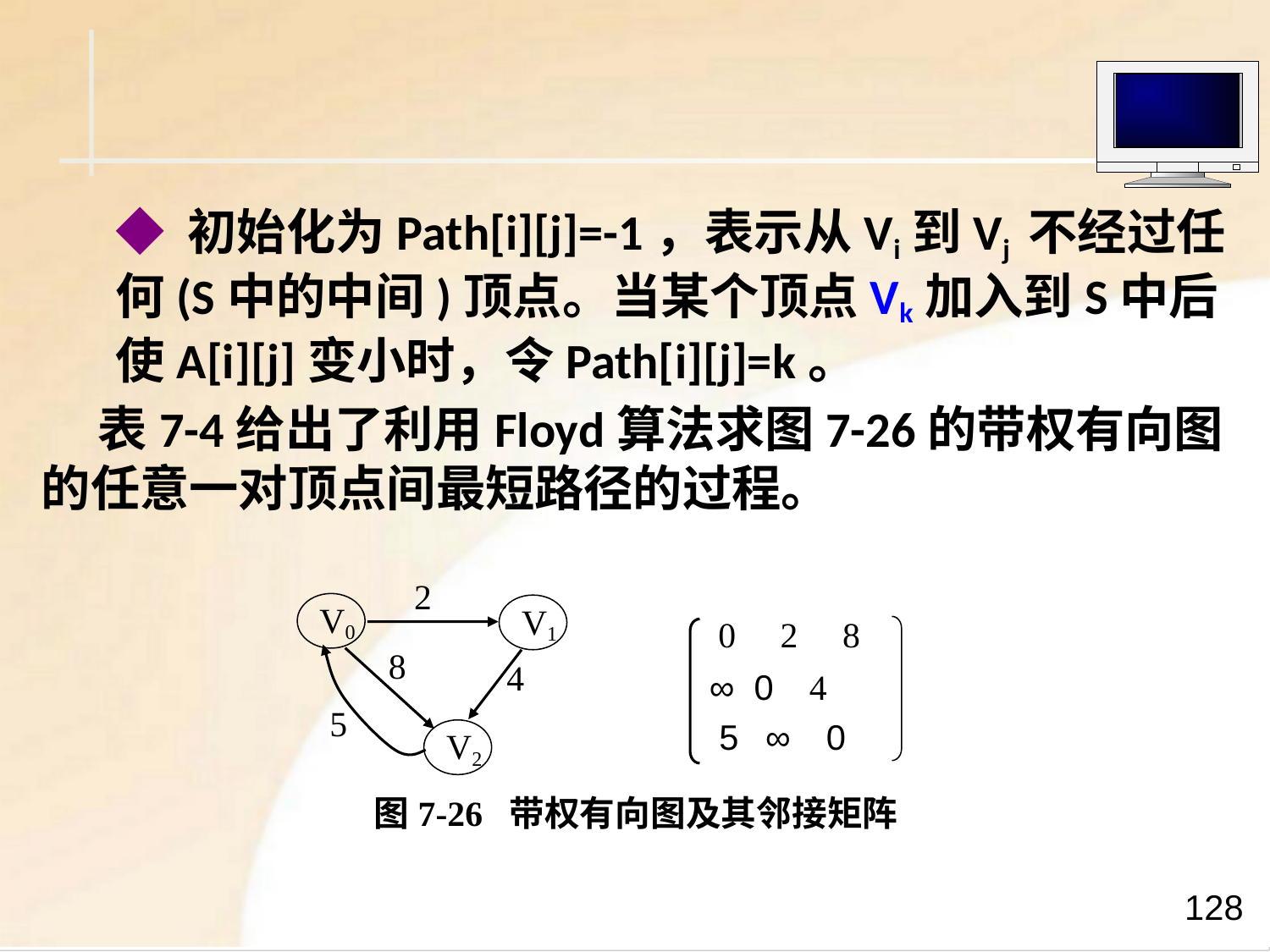

◆ 初始化为Path[i][j]=-1，表示从Vi到Vj 不经过任何(S中的中间)顶点。当某个顶点Vk加入到S中后使A[i][j]变小时，令Path[i][j]=k。
    表7-4给出了利用Floyd算法求图7-26的带权有向图的任意一对顶点间最短路径的过程。
2
V0
V1

8

4
5
V2
 0     2     8

∞  0    4
 5   ∞    0
图7-26  带权有向图及其邻接矩阵